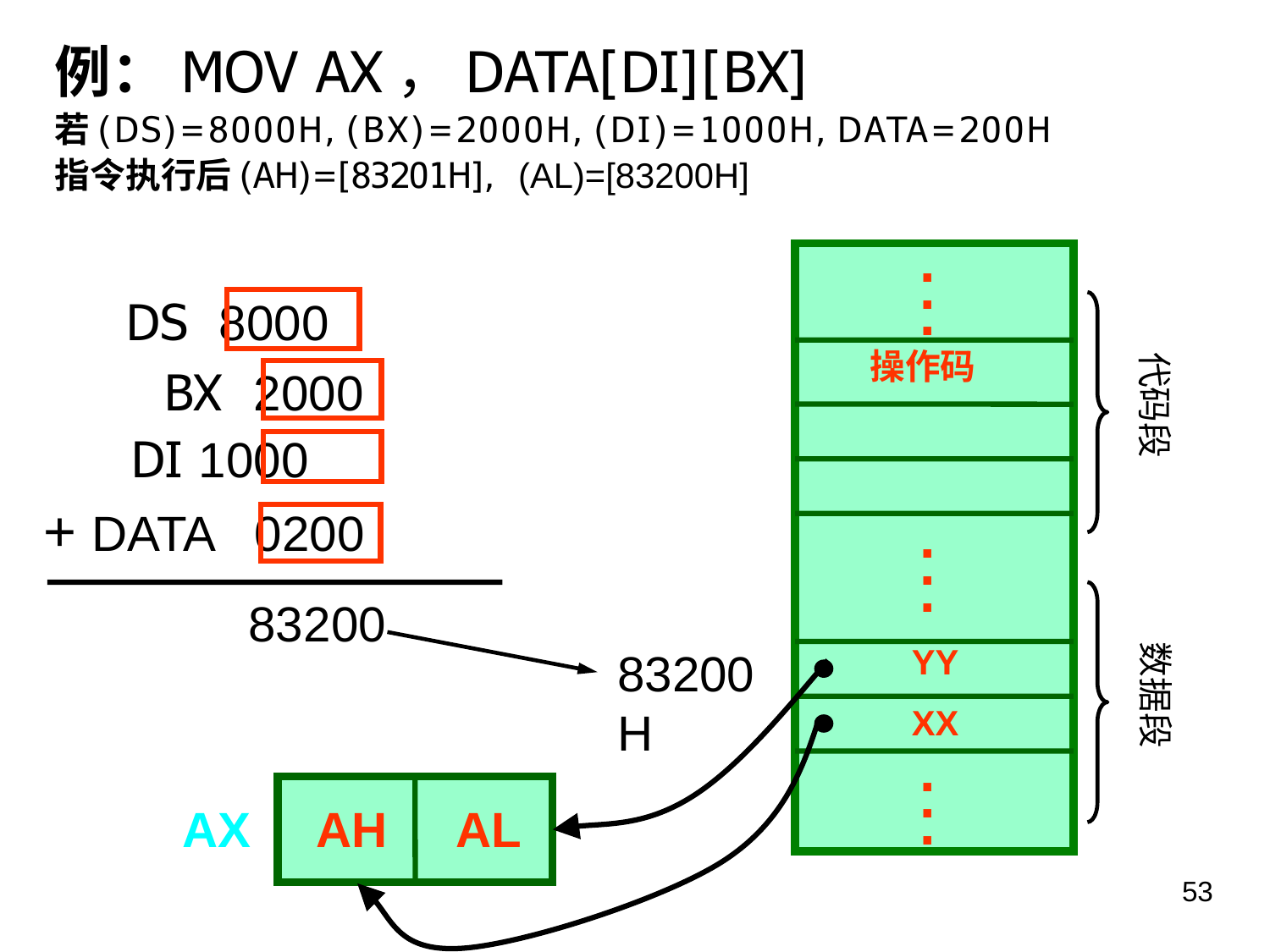

例：MOV AX，DATA[DI][BX]
若(DS)=8000H, (BX)=2000H, (DI)=1000H, DATA=200H
指令执行后(AH)=[83201H],  (AL)=[83200H]

.
.
.
DS  8000

操作码
代码段
BX  2000

       DI 1000

+ DATA   0200

.
.
.

83200

YY

83200H
数据段

XX

.
.
.

AX
AH
AL
53